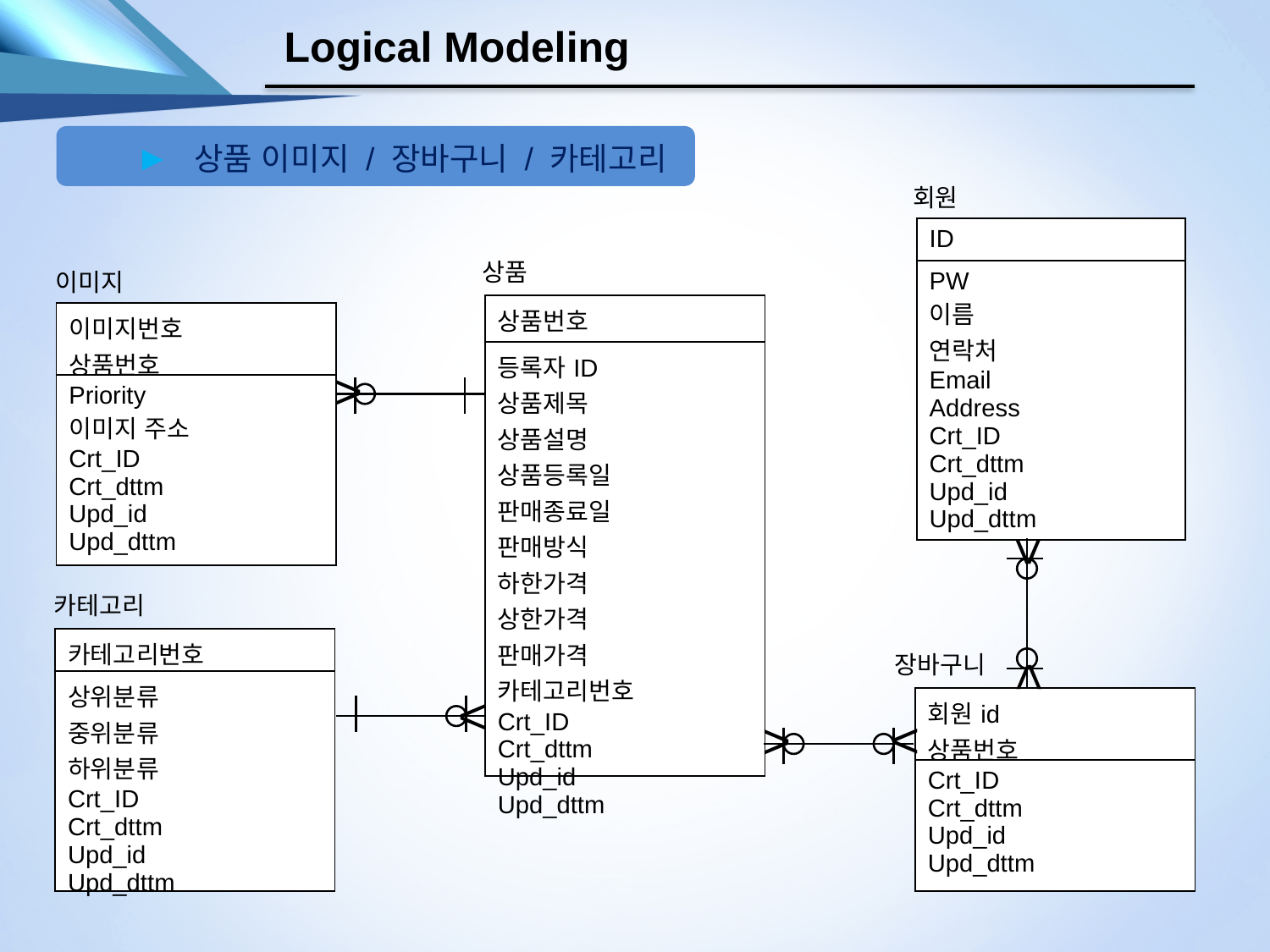

Logical Modeling
하나의 상품은 하나 이상의 이미지를 포함 할 수도 있다.
하나의 이미지는 반드시 하나의 상품에 포함된다.
►  상품 이미지 / 장바구니 / 카테고리
회원
| ID |
| --- |
| PW 이름 연락처 Email Address Crt\_ID Crt\_dttm Upd\_id Upd\_dttm |
상품
이미지
하나의 상품은 하나의 장바구니에 보관될 수도 있다.
하나의 장바구니는 하나 이상의 상품을 보관할 수도 있다.
| 상품번호 |
| --- |
| 등록자ID 상품제목 상품설명 상품등록일 판매종료일 판매방식 하한가격 상한가격 판매가격 카테고리번호 Crt\_ID Crt\_dttm Upd\_id Upd\_dttm |
| 이미지번호 상품번호 |
| --- |
| Priority 이미지 주소 Crt\_ID Crt\_dttm Upd\_id Upd\_dttm |
>

하나의 회원은 하나 이상의 상품을 장바구니에 담을 수도 있다.
하나의 상품은 여러 회원의 장바구니에 보관될 수 있다.
>

카테고리
| 카테고리번호 |
| --- |
| 상위분류 중위분류 하위분류 Crt\_ID Crt\_dttm Upd\_id Upd\_dttm |
<
장바구니
하나의 상품은 반드시 하나의 카테고리 범주에 속해야 한다.
하나의 카테고리에는 하나 이상의 상품이 포함될 수도 있다.
>

| 회원id 상품번호 |
| --- |
| Crt\_ID Crt\_dttm Upd\_id Upd\_dttm |
<
>